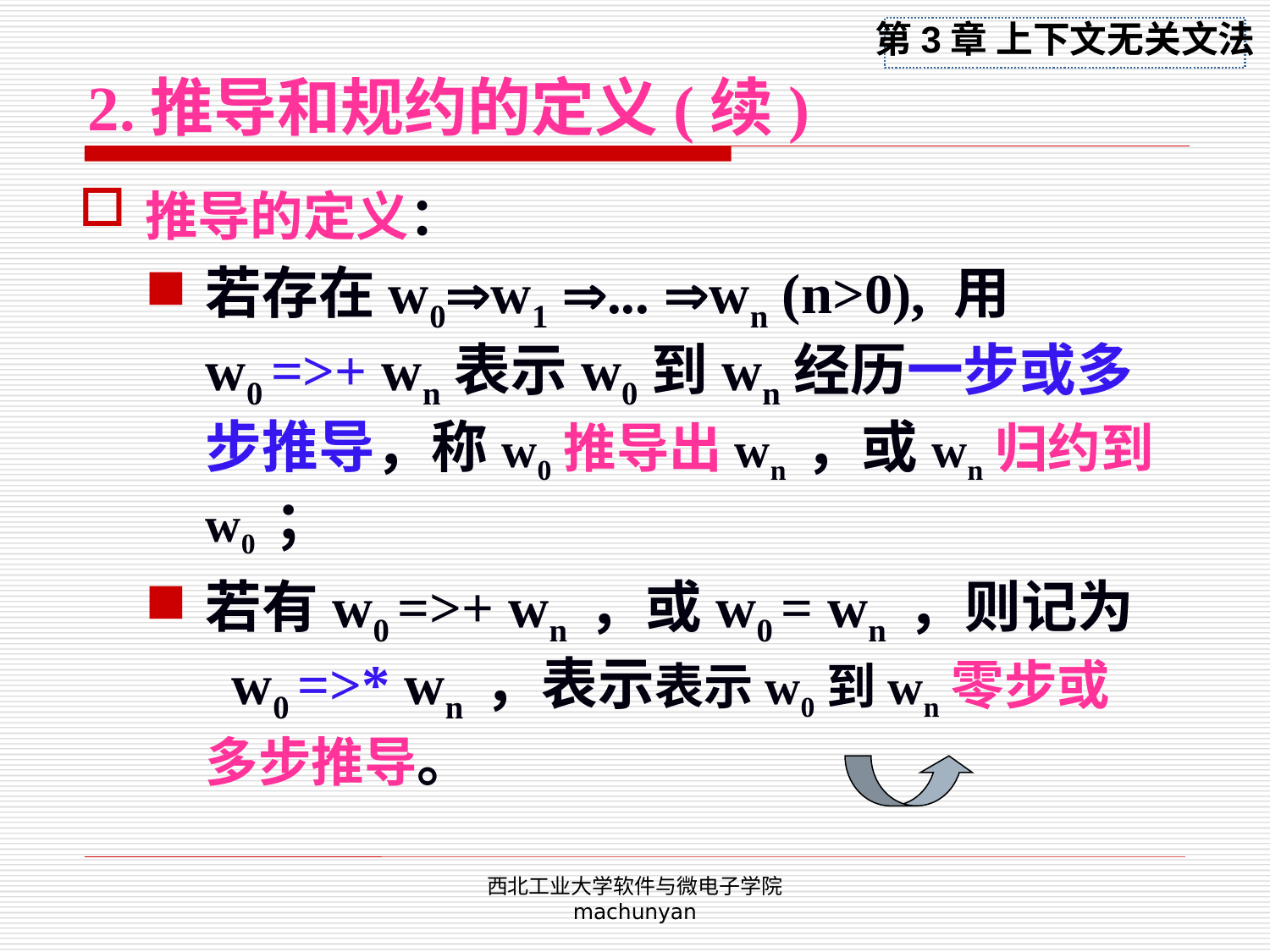

# 2.推导和规约的定义(续)
推导的定义：
若存在w0⇒w1 ⇒... ⇒wn (n>0), 用         w0 =>+ wn表示w0到wn经历一步或多步推导，称w0推导出wn ，或wn归约到w0 ；
若有w0 =>+ wn ，或w0 = wn ，则记为   w0 =>* wn ，表示表示w0到wn零步或多步推导。

西北工业大学软件与微电子学院 machunyan
20